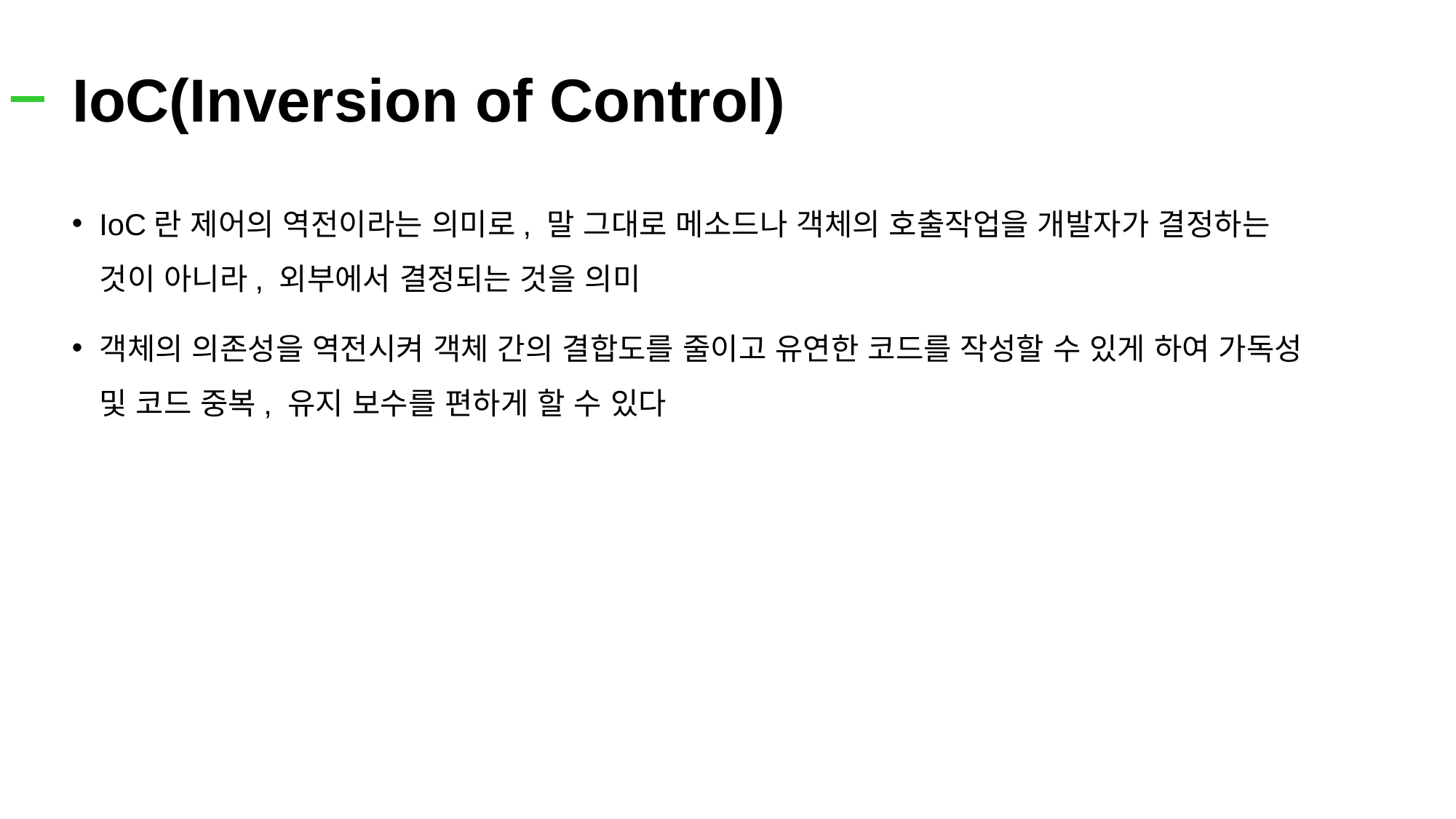

# IoC(Inversion of Control)

IoC란 제어의 역전이라는 의미로, 말 그대로 메소드나 객체의 호출작업을 개발자가 결정하는 것이 아니라, 외부에서 결정되는 것을 의미
객체의 의존성을 역전시켜 객체 간의 결합도를 줄이고 유연한 코드를 작성할 수 있게 하여 가독성 및 코드 중복, 유지 보수를 편하게 할 수 있다